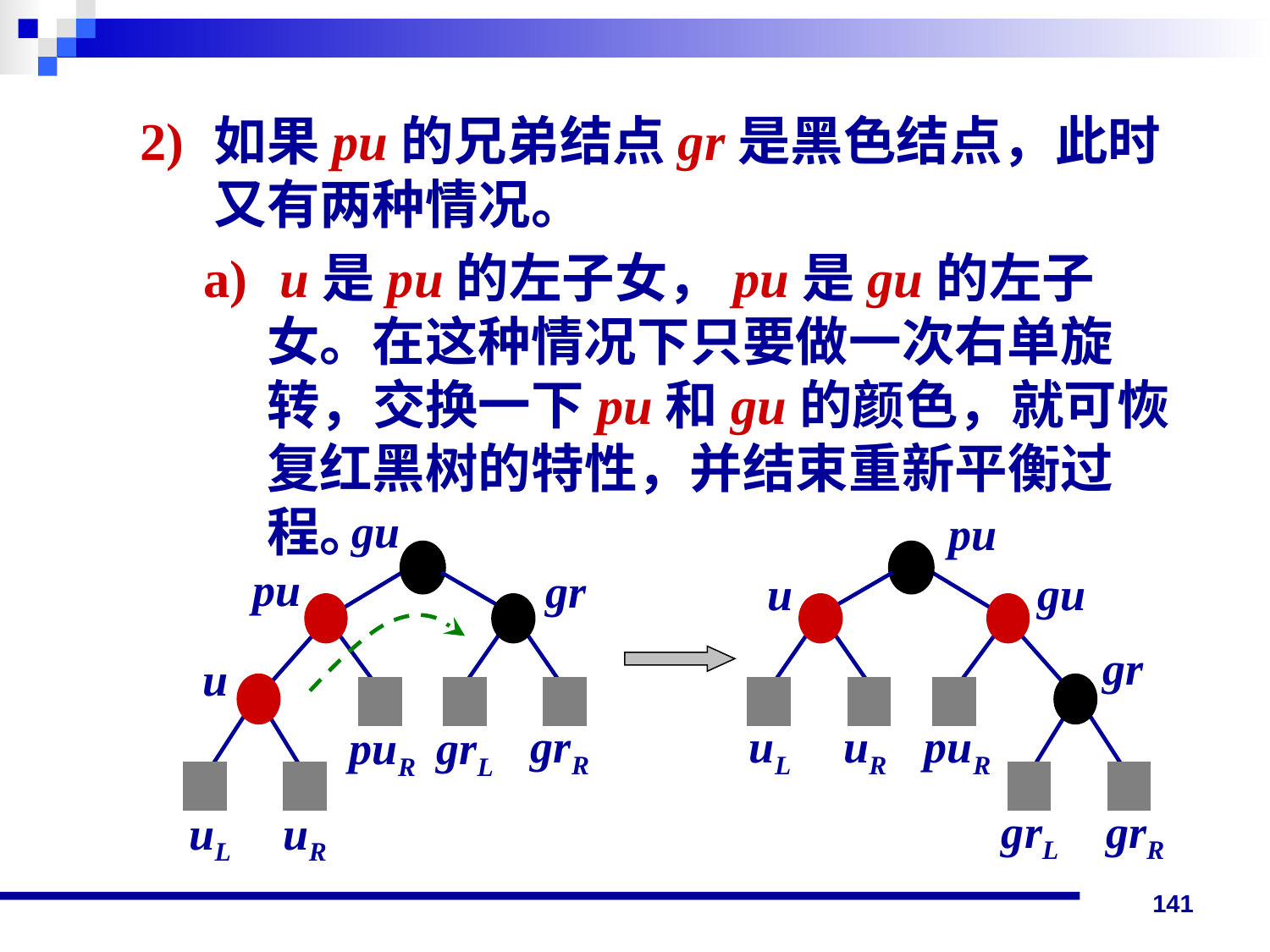

2)	如果pu的兄弟结点gr是黑色结点，此时又有两种情况。
 u是pu的左子女，pu是gu的左子女。在这种情况下只要做一次右单旋转，交换一下pu和gu的颜色，就可恢复红黑树的特性，并结束重新平衡过程。
gu

pu
gr

u

pu

u
gu

gr

grR
uL
uR
puR
puR
grL

grL
grR
uL
uR

141